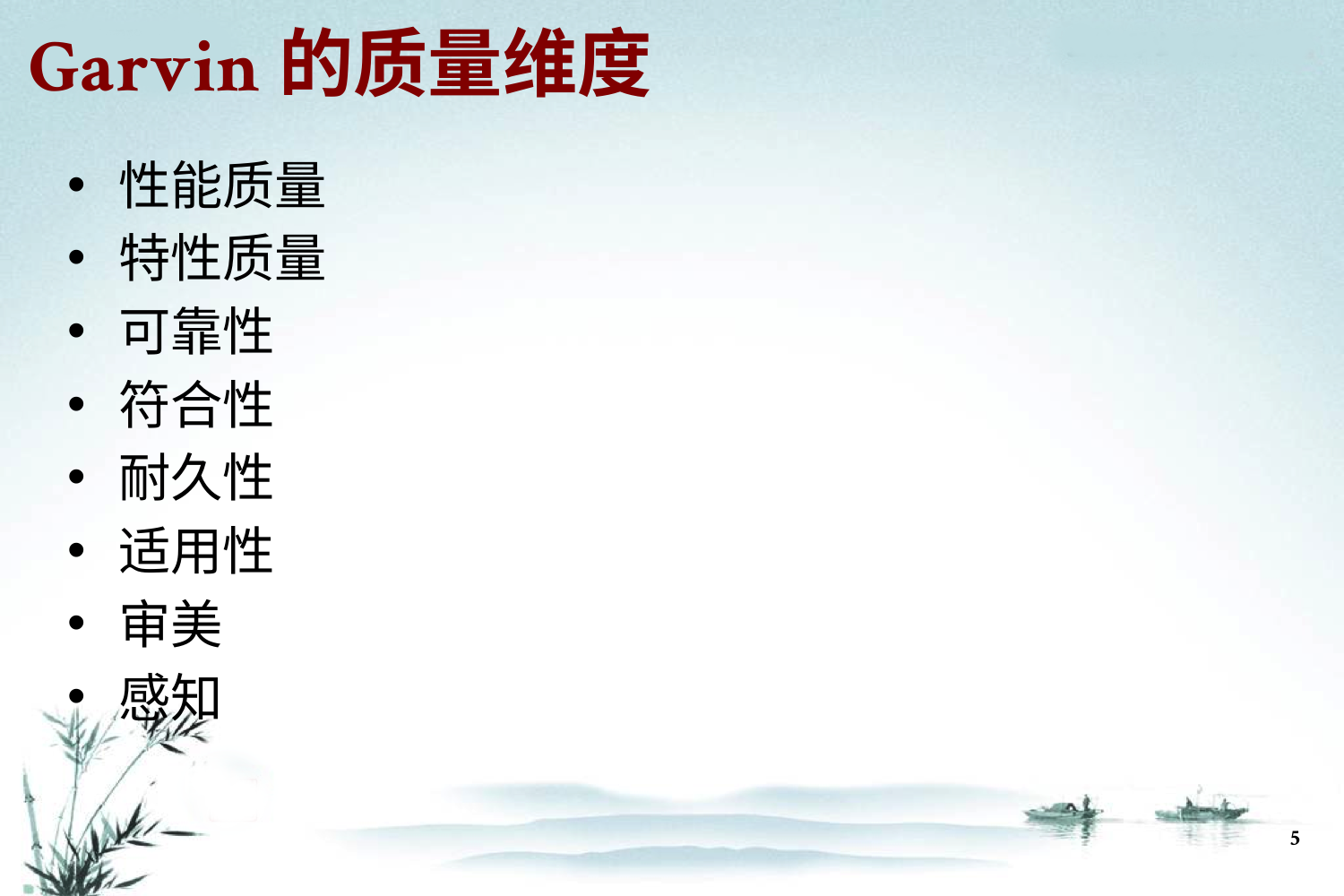

# Garvin的质量维度
性能质量
特性质量
可靠性
符合性
耐久性
适用性
审美
感知
5